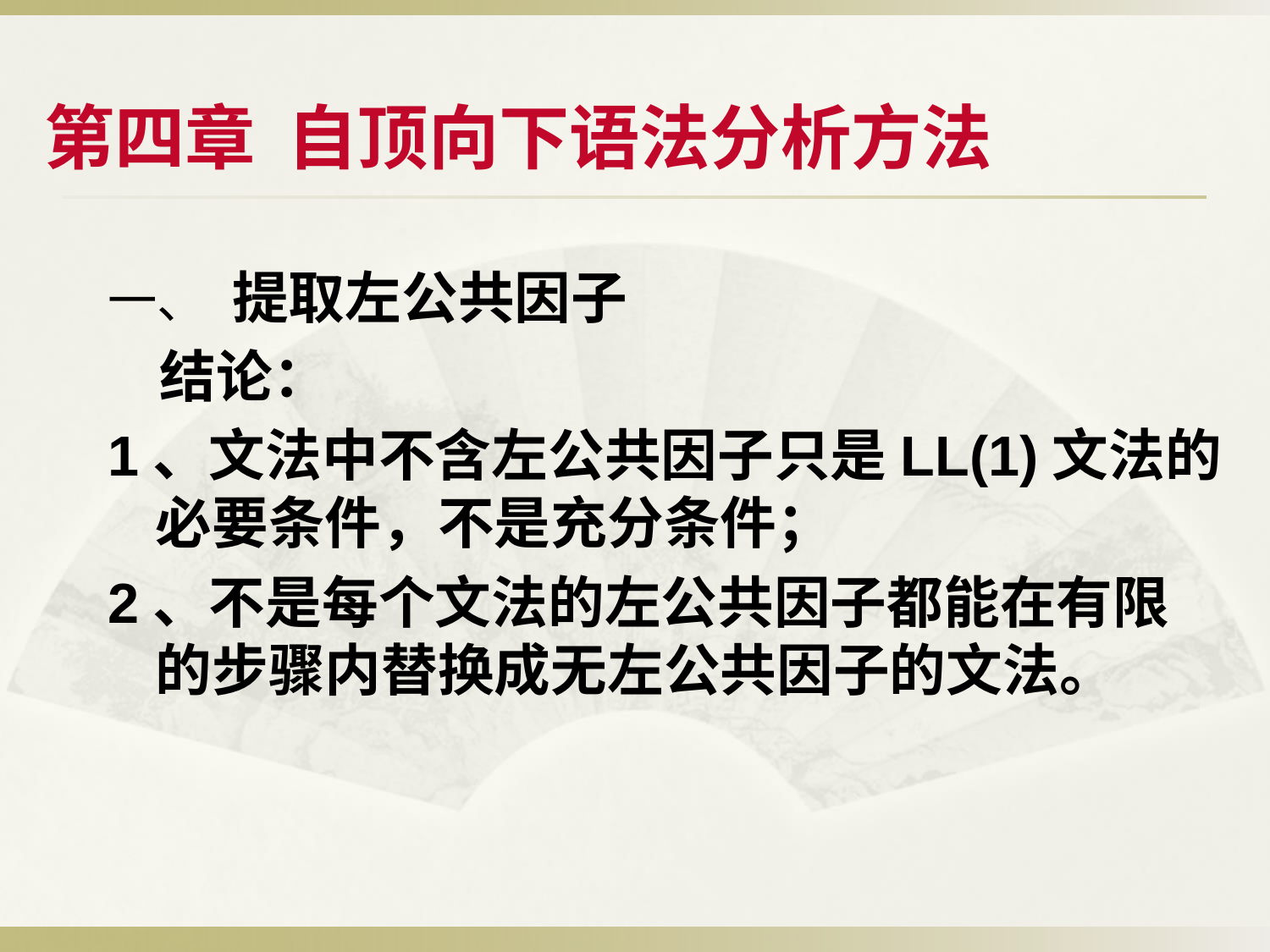

第四章  自顶向下语法分析方法
一、  提取左公共因子
   结论：
1、文法中不含左公共因子只是LL(1)文法的必要条件，不是充分条件；
2、不是每个文法的左公共因子都能在有限的步骤内替换成无左公共因子的文法。